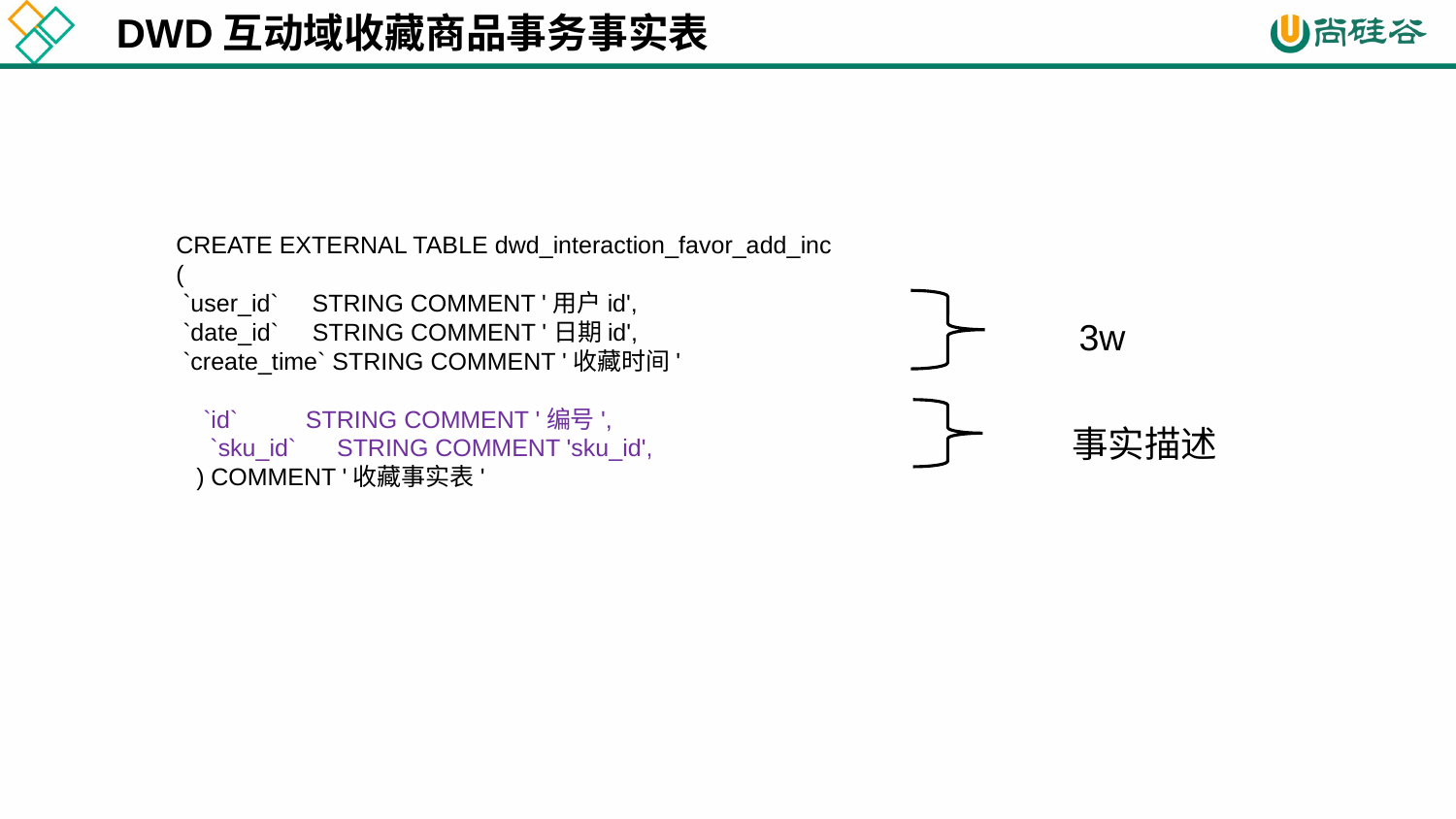

DWD互动域收藏商品事务事实表
CREATE EXTERNAL TABLE dwd_interaction_favor_add_inc
(
 `user_id`     STRING COMMENT '用户id',
 `date_id`     STRING COMMENT '日期id',
 `create_time` STRING COMMENT '收藏时间'

    `id`          STRING COMMENT '编号',
     `sku_id`      STRING COMMENT 'sku_id',
   ) COMMENT '收藏事实表'

3w

事实描述